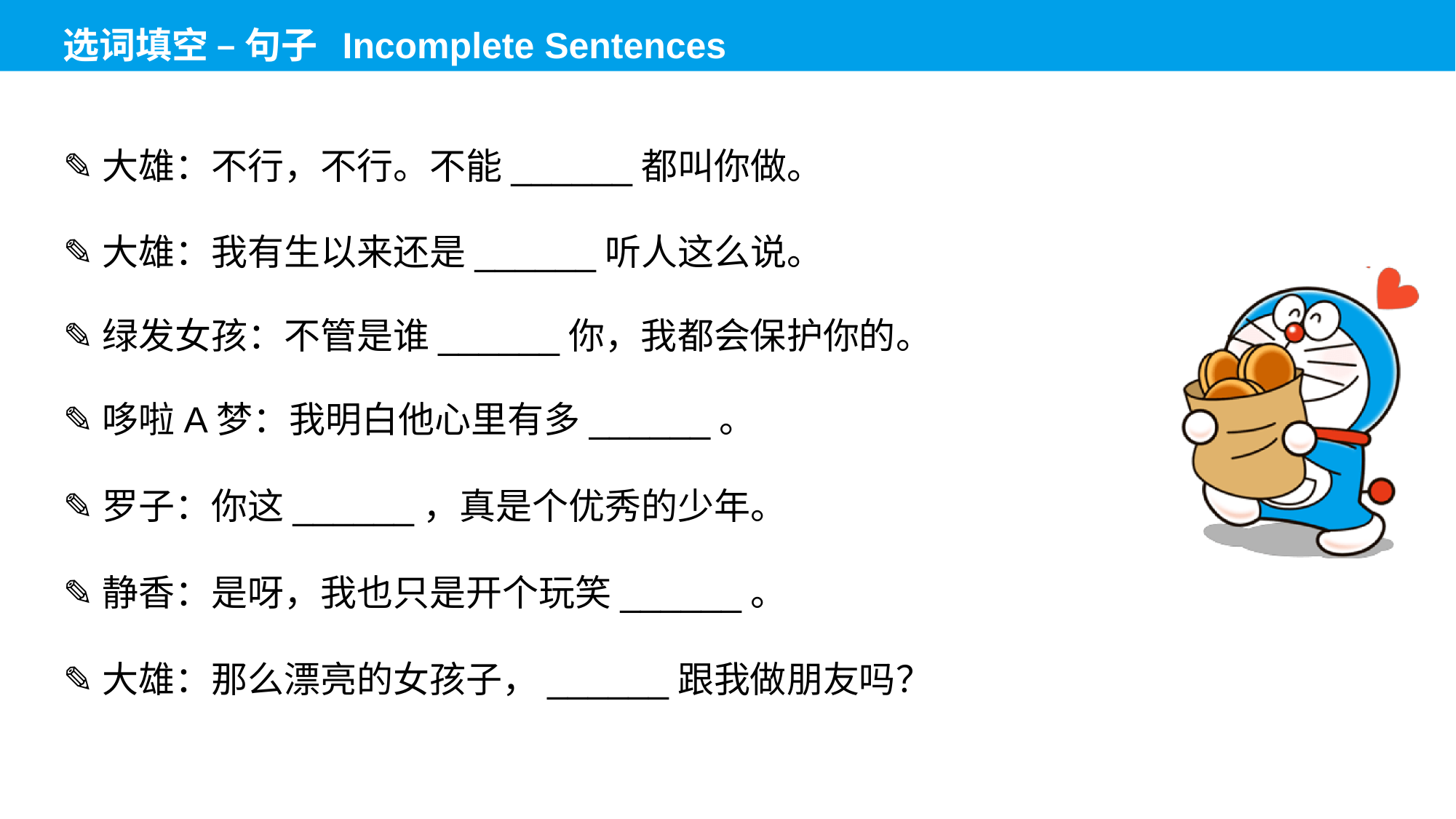

✎大雄：不行，不行。不能______都叫你做。
✎大雄：我有生以来还是______听人这么说。
✎绿发女孩：不管是谁______你，我都会保护你的。
✎哆啦A梦：我明白他心里有多______。
✎罗子：你这______，真是个优秀的少年。
✎静香：是呀，我也只是开个玩笑______。
✎大雄：那么漂亮的女孩子，______跟我做朋友吗？